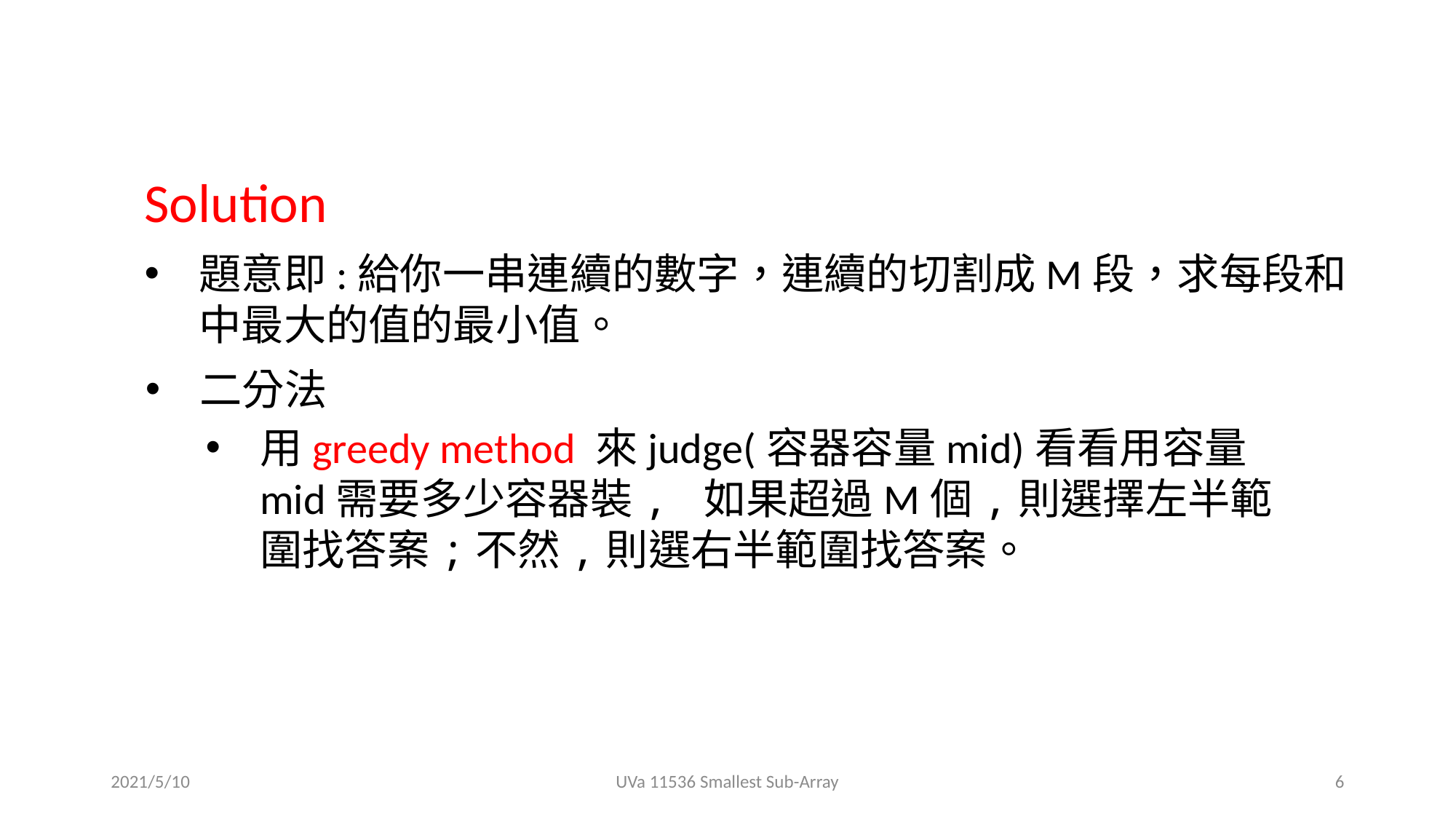

Solution
題意即:給你一串連續的數字，連續的切割成M段，求每段和中最大的值的最小值。
二分法
用greedy method 來judge(容器容量mid)看看用容量mid需要多少容器裝, 如果超過M個,則選擇左半範圍找答案;不然,則選右半範圍找答案。
2021/5/10
UVa 11536 Smallest Sub-Array
6